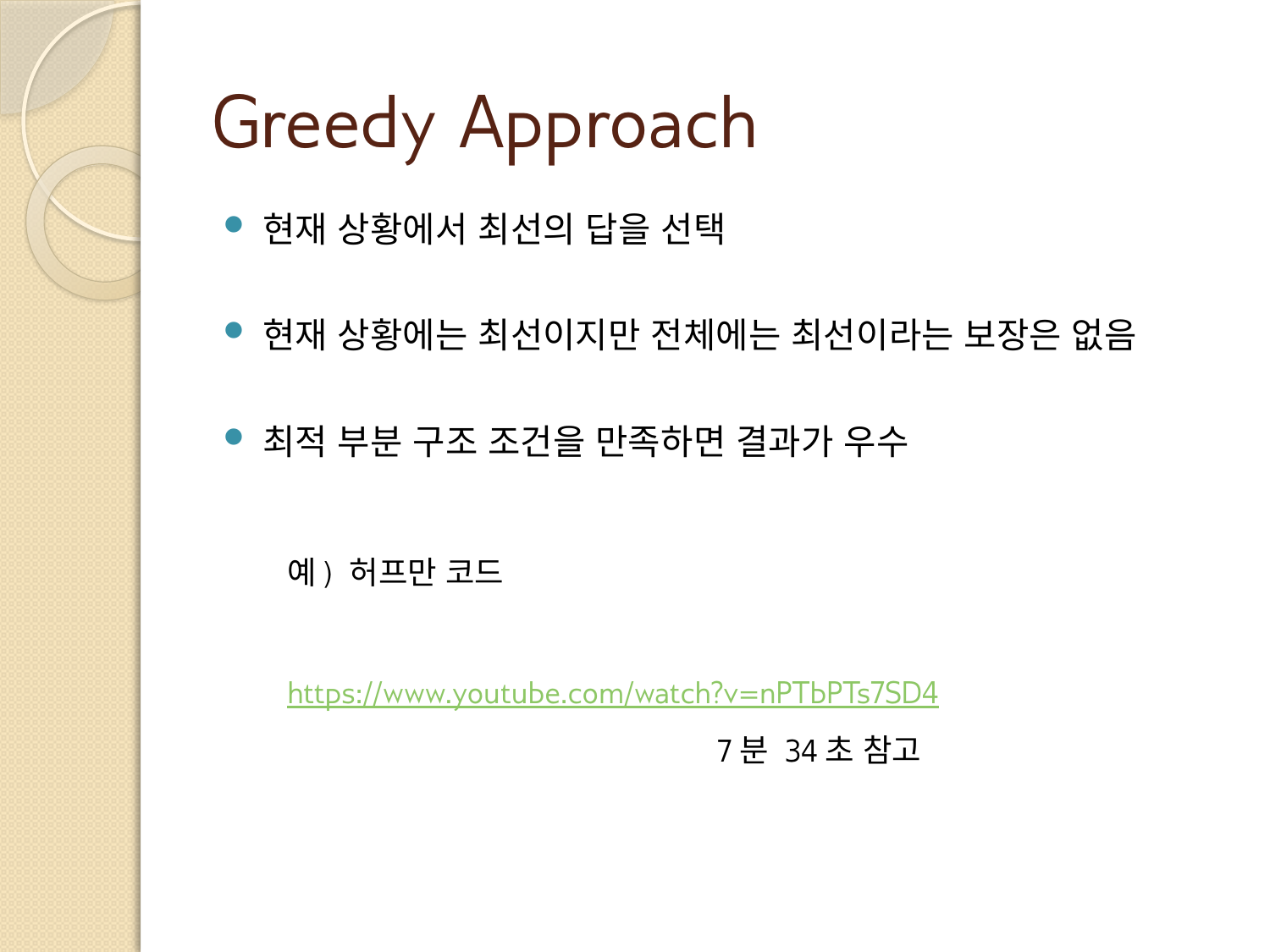

# Greedy Approach
현재 상황에서 최선의 답을 선택

현재 상황에는 최선이지만 전체에는 최선이라는 보장은 없음

최적 부분 구조 조건을 만족하면 결과가 우수
예) 허프만 코드
https://www.youtube.com/watch?v=nPTbPTs7SD4
7분 34초 참고